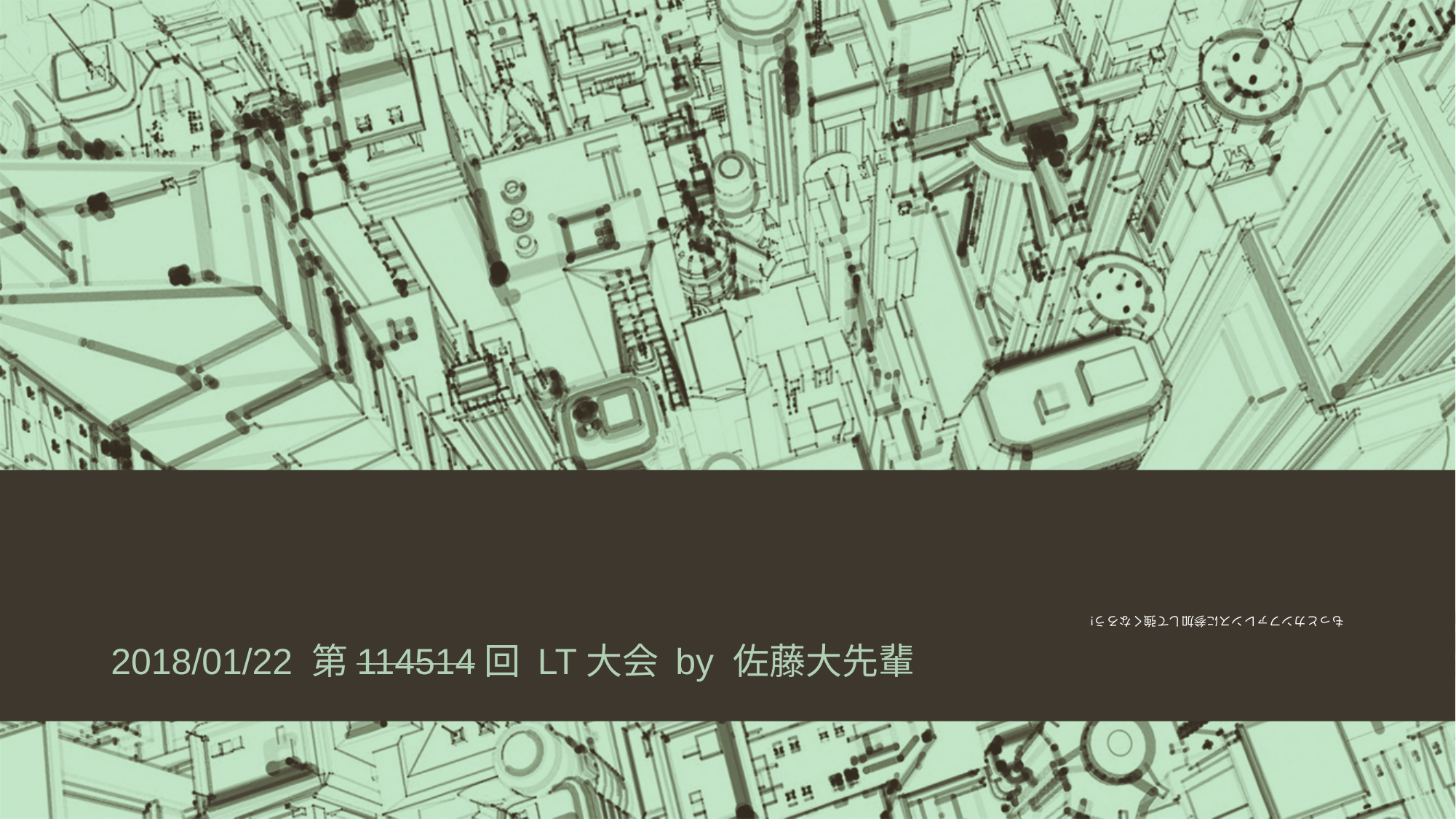

# もっとカンファレンスに参加して強くなろう!
2018/01/22 第114514回 LT大会 by 佐藤大先輩